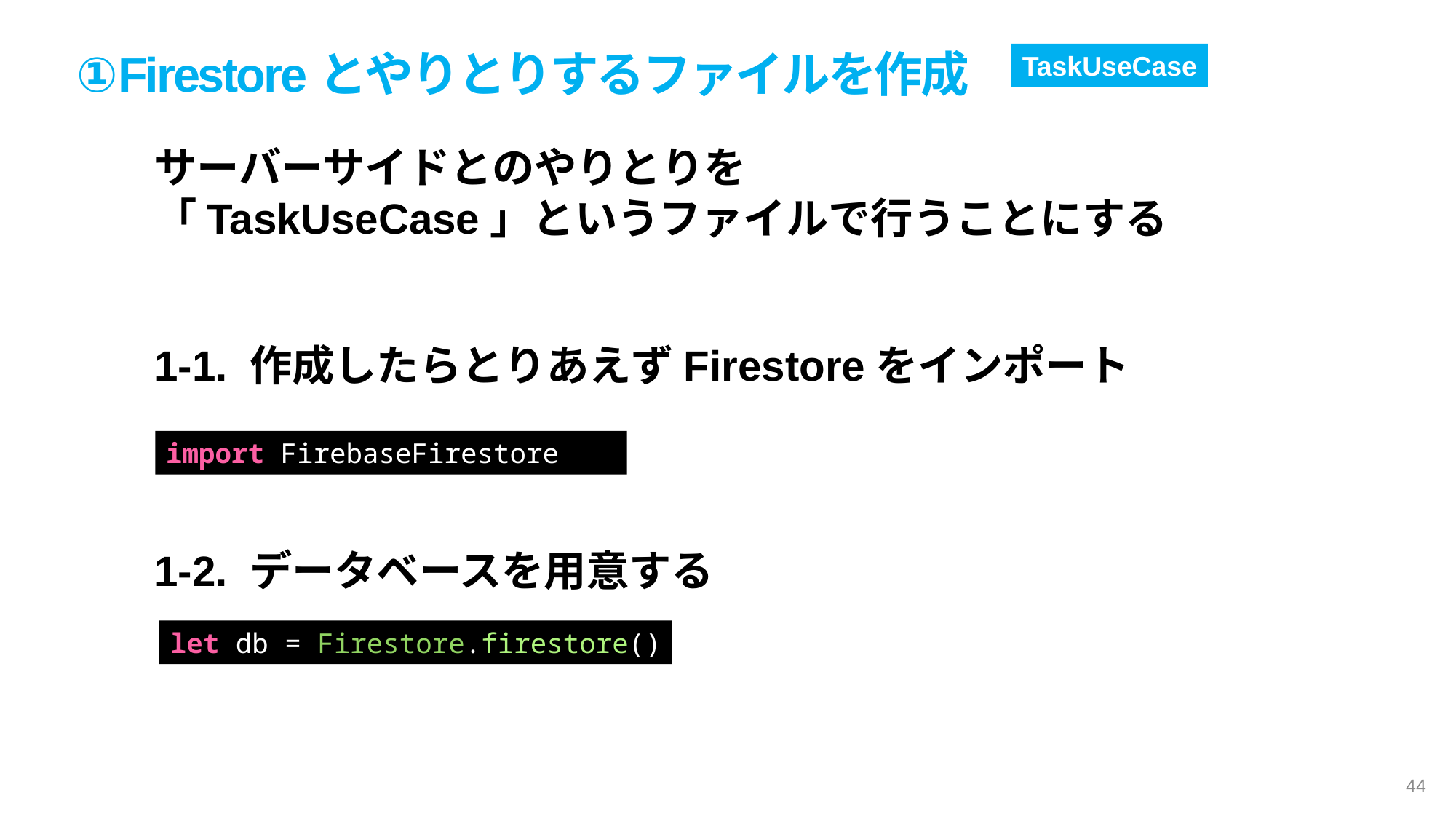

①Firestoreとやりとりするファイルを作成
TaskUseCase
サーバーサイドとのやりとりを
「TaskUseCase」というファイルで行うことにする
1-1. 作成したらとりあえずFirestoreをインポート
import FirebaseFirestore
1-2. データベースを用意する
let db = Firestore.firestore()
44